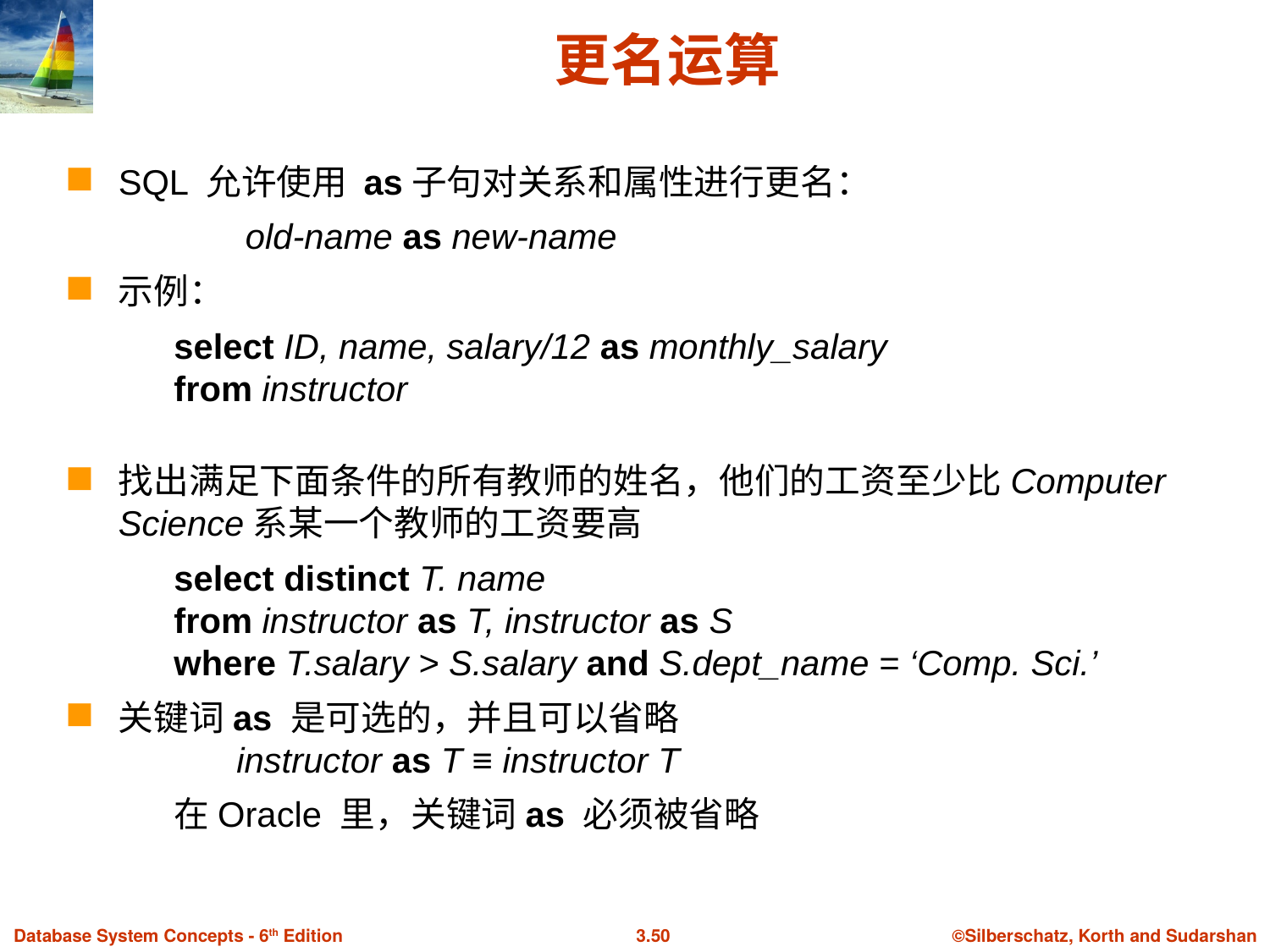

# 更名运算
SQL 允许使用 as子句对关系和属性进行更名：
		old-name as new-name
示例：
select ID, name, salary/12 as monthly_salary
from instructor
找出满足下面条件的所有教师的姓名，他们的工资至少比Computer Science系某一个教师的工资要高
select distinct T. name
from instructor as T, instructor as S
where T.salary > S.salary and S.dept_name = ‘Comp. Sci.’
关键词as 是可选的，并且可以省略
              instructor as T ≡ instructor T
在Oracle 里，关键词as 必须被省略